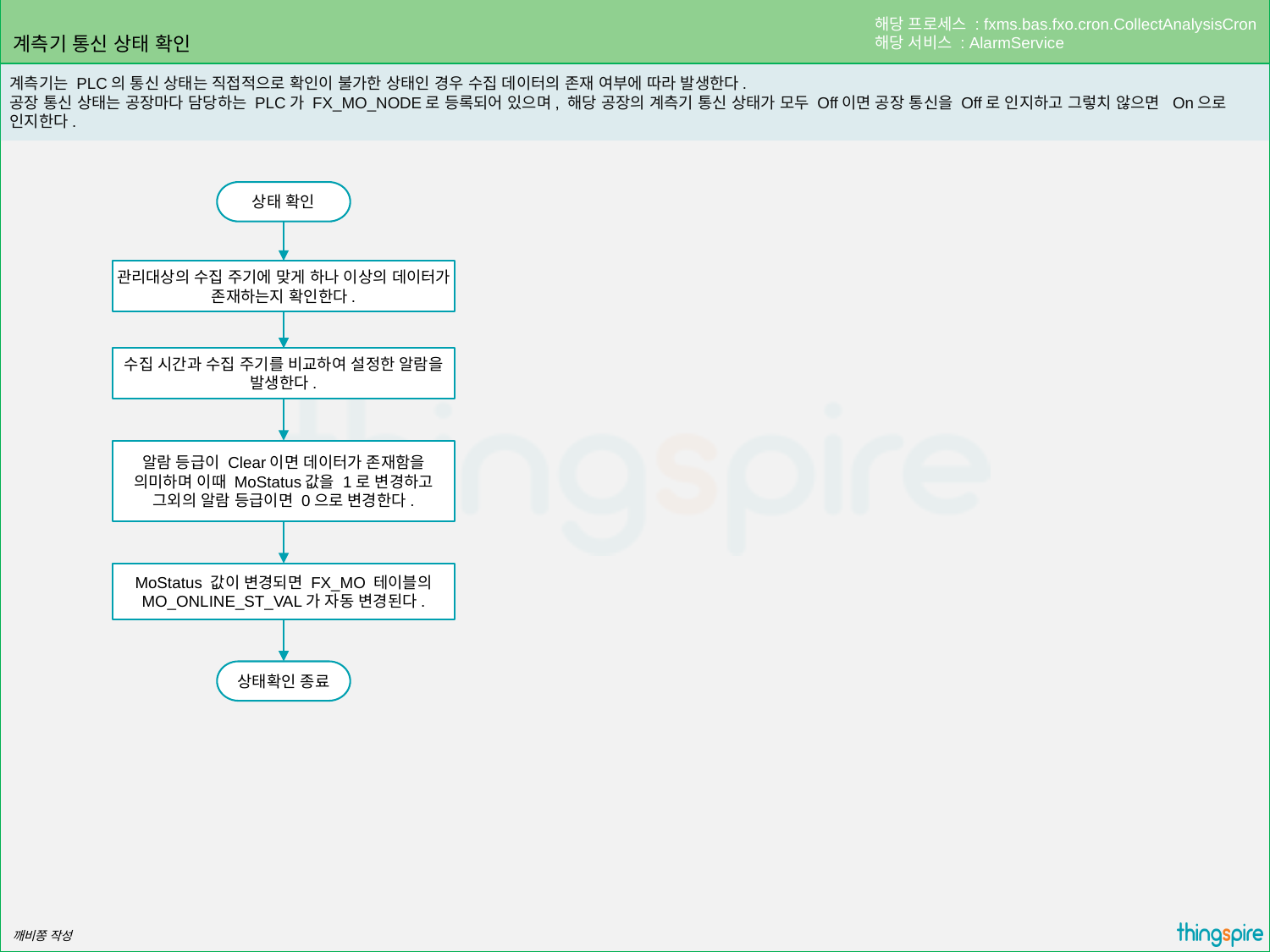

해당 프로세스 : fxms.bas.fxo.cron.CollectAnalysisCron
해당 서비스 : AlarmService
# 계측기 통신 상태 확인
계측기는 PLC의 통신 상태는 직접적으로 확인이 불가한 상태인 경우 수집 데이터의 존재 여부에 따라 발생한다.
공장 통신 상태는 공장마다 담당하는 PLC가 FX_MO_NODE로 등록되어 있으며, 해당 공장의 계측기 통신 상태가 모두 Off이면 공장 통신을 Off로 인지하고 그렇치 않으면  On으로 인지한다.
상태 확인
관리대상의 수집 주기에 맞게 하나 이상의 데이터가 존재하는지 확인한다.
수집 시간과 수집 주기를 비교하여 설정한 알람을 발생한다.
알람 등급이 Clear이면 데이터가 존재함을 의미하며 이때 MoStatus값을 1로 변경하고 그외의 알람 등급이면 0으로 변경한다.
MoStatus 값이 변경되면 FX_MO 테이블의 MO_ONLINE_ST_VAL가 자동 변경된다.
상태확인 종료